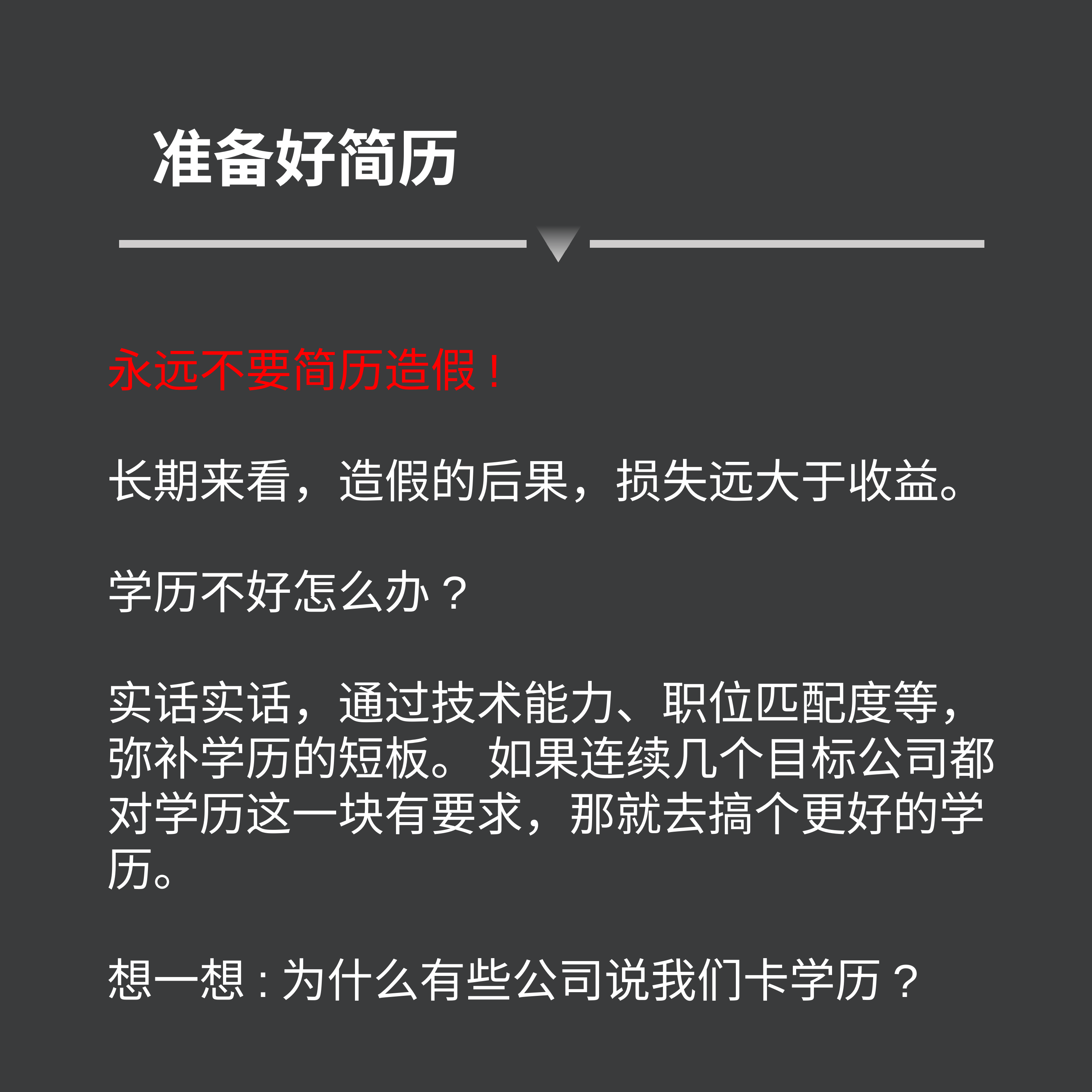

准备好简历

永远不要简历造假!

长期来看，造假的后果，损失远大于收益。

学历不好怎么办?

实话实话，通过技术能力、职位匹配度等，弥补学历的短板。 如果连续几个目标公司都对学历这一块有要求，那就去搞个更好的学历。

想一想:为什么有些公司说我们卡学历?